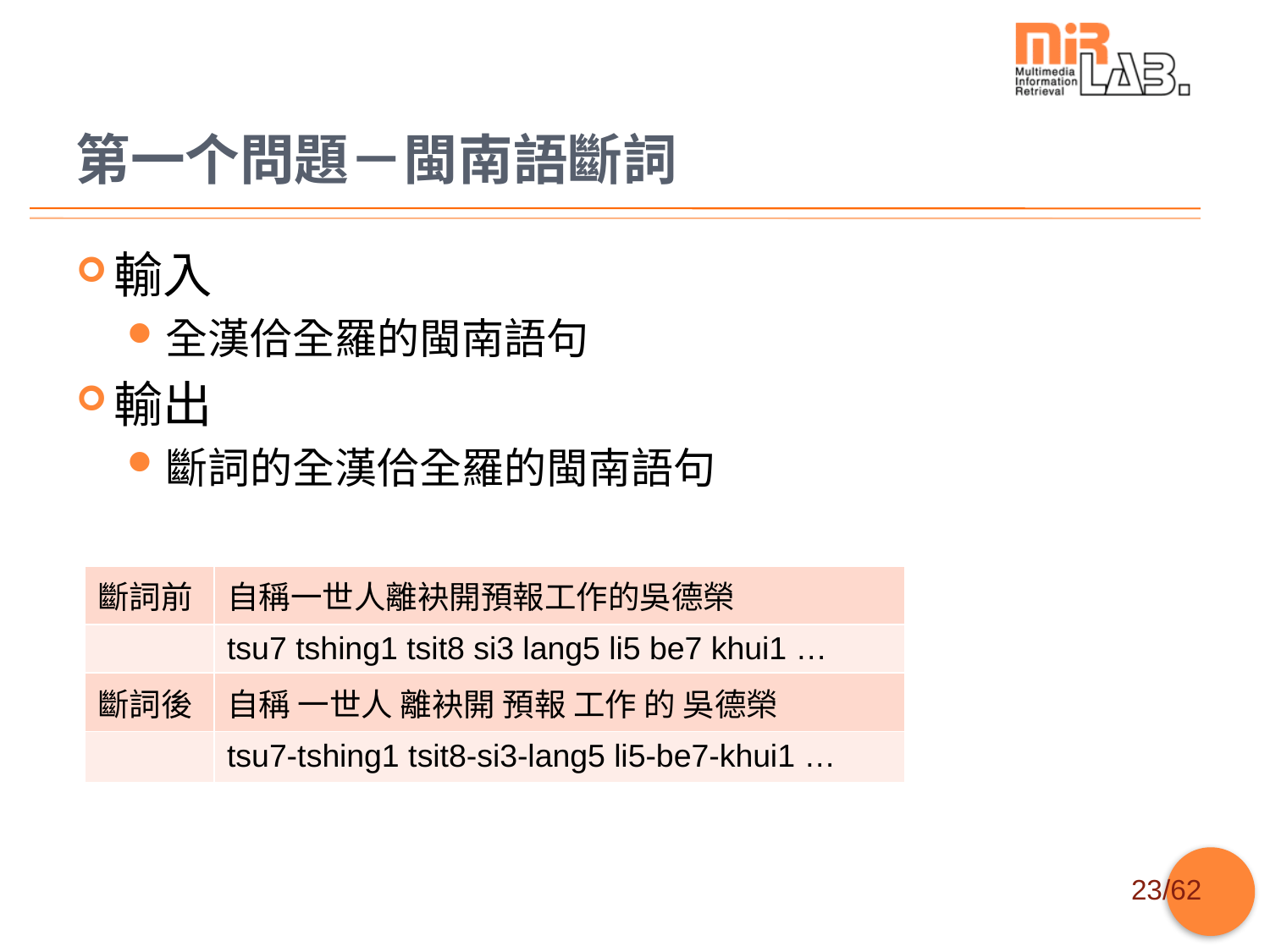

# 第一个問題－閩南語斷詞
輸入
全漢佮全羅的閩南語句
輸出
斷詞的全漢佮全羅的閩南語句

| 斷詞前 | 自稱一世人離袂開預報工作的吳德榮 |
| --- | --- |
|  | tsu7 tshing1 tsit8 si3 lang5 li5 be7 khui1 … |
| 斷詞後 | 自稱 一世人 離袂開 預報 工作 的 吳德榮 |
|  | tsu7-tshing1 tsit8-si3-lang5 li5-be7-khui1 … |